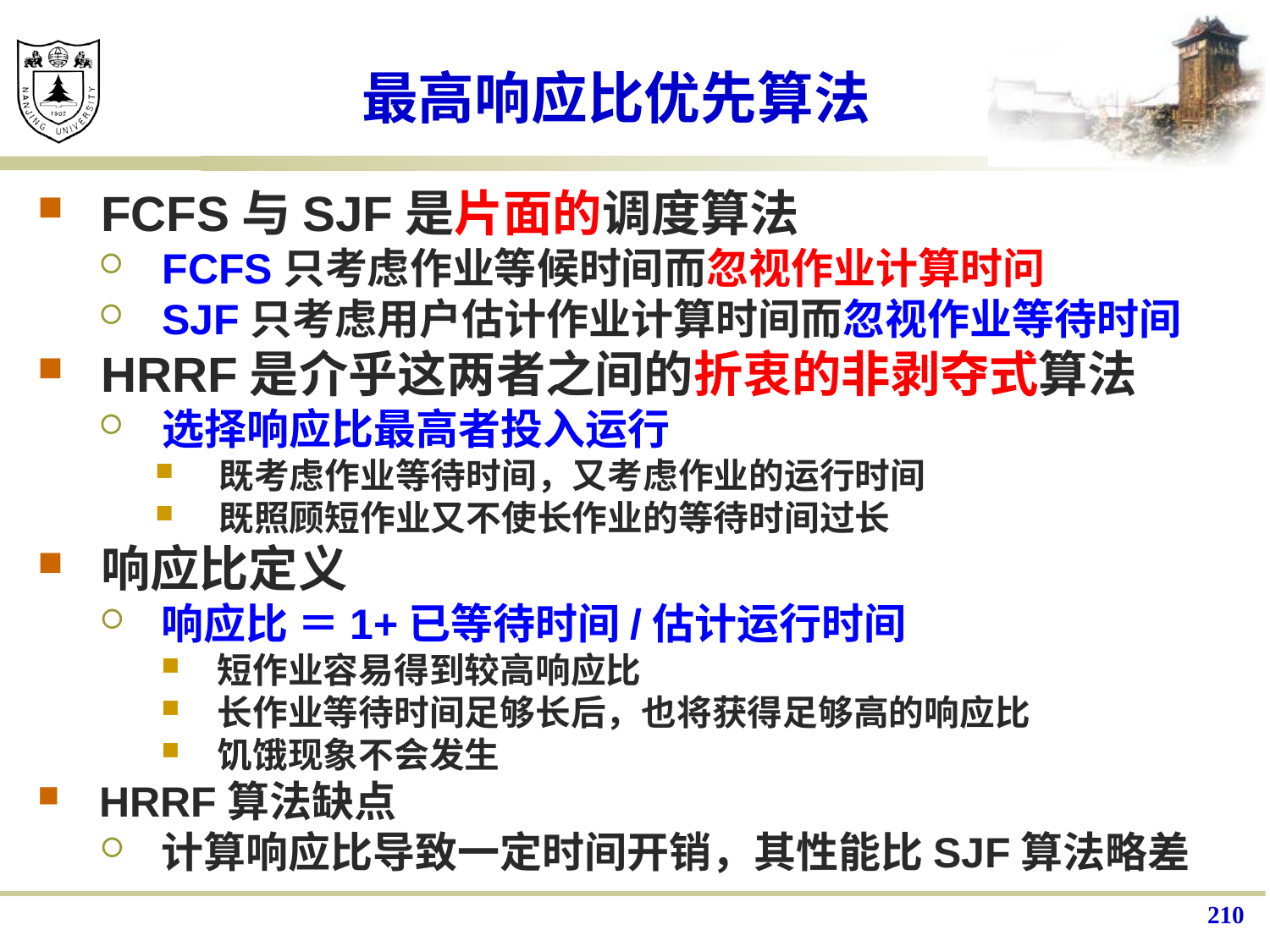

# 最高响应比优先算法
FCFS与SJF是片面的调度算法
FCFS只考虑作业等候时间而忽视作业计算时问
SJF只考虑用户估计作业计算时间而忽视作业等待时间
HRRF是介乎这两者之间的折衷的非剥夺式算法
选择响应比最高者投入运行
既考虑作业等待时间，又考虑作业的运行时间
既照顾短作业又不使长作业的等待时间过长
响应比定义
响应比 ＝1+已等待时间/估计运行时间
短作业容易得到较高响应比
长作业等待时间足够长后，也将获得足够高的响应比
饥饿现象不会发生
HRRF算法缺点
计算响应比导致一定时间开销，其性能比SJF算法略差
210